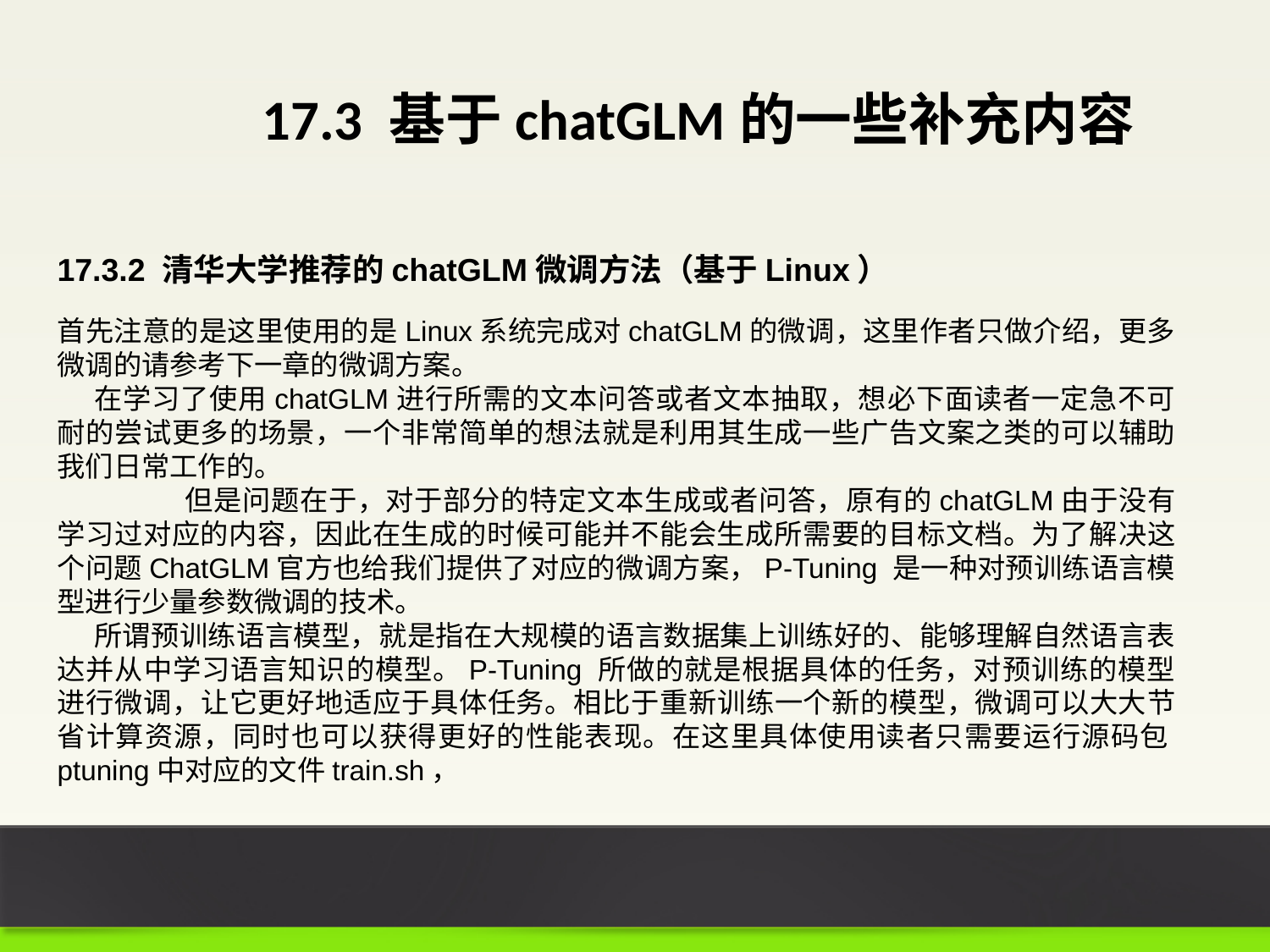

# 17.3 基于chatGLM的一些补充内容
17.3.2 清华大学推荐的chatGLM微调方法（基于Linux）
首先注意的是这里使用的是Linux系统完成对chatGLM的微调，这里作者只做介绍，更多微调的请参考下一章的微调方案。
在学习了使用chatGLM进行所需的文本问答或者文本抽取，想必下面读者一定急不可耐的尝试更多的场景，一个非常简单的想法就是利用其生成一些广告文案之类的可以辅助我们日常工作的。
	但是问题在于，对于部分的特定文本生成或者问答，原有的chatGLM由于没有学习过对应的内容，因此在生成的时候可能并不能会生成所需要的目标文档。为了解决这个问题ChatGLM官方也给我们提供了对应的微调方案，P-Tuning 是一种对预训练语言模型进行少量参数微调的技术。
所谓预训练语言模型，就是指在大规模的语言数据集上训练好的、能够理解自然语言表达并从中学习语言知识的模型。P-Tuning 所做的就是根据具体的任务，对预训练的模型进行微调，让它更好地适应于具体任务。相比于重新训练一个新的模型，微调可以大大节省计算资源，同时也可以获得更好的性能表现。在这里具体使用读者只需要运行源码包ptuning中对应的文件train.sh，